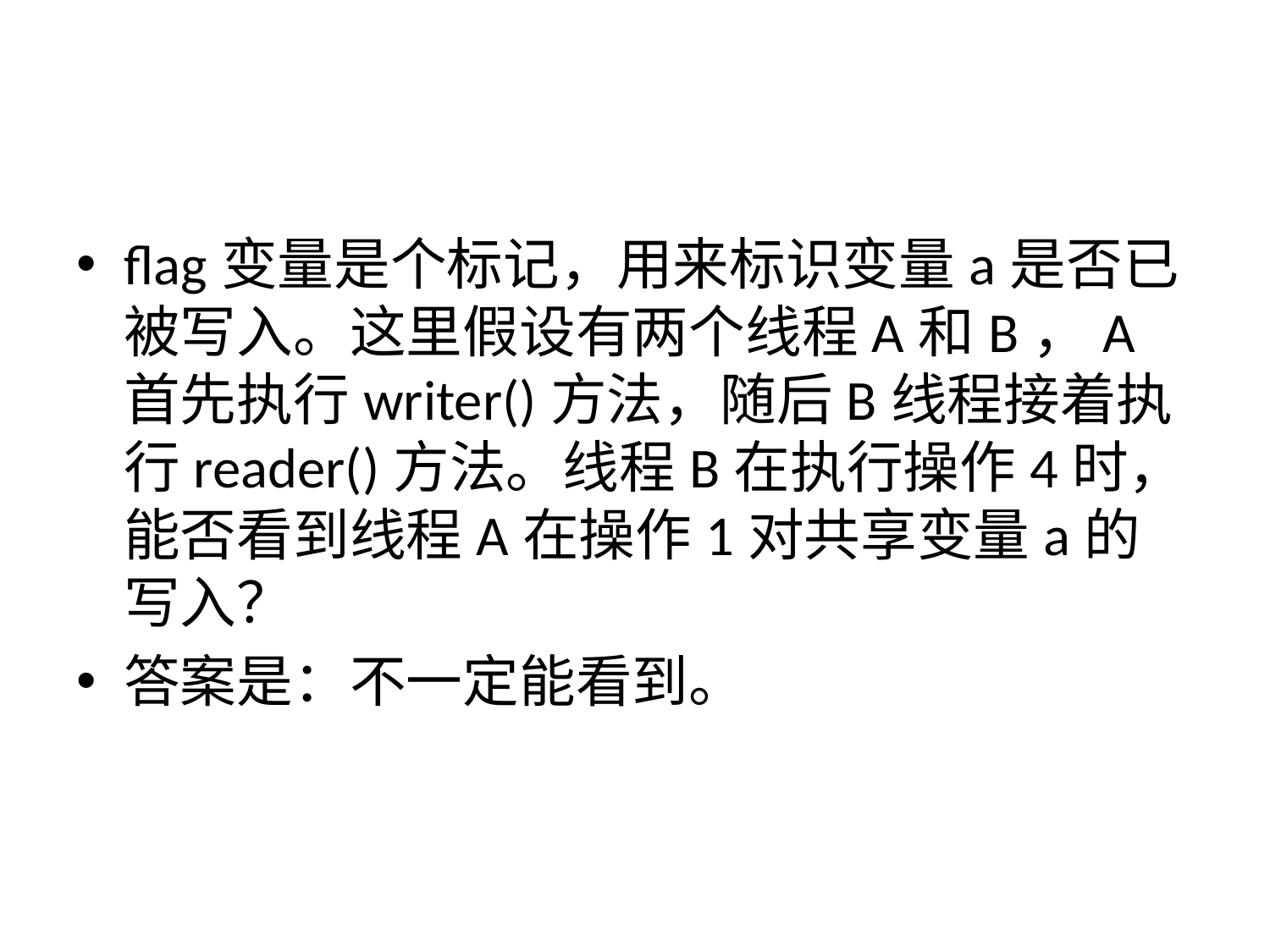

#
flag变量是个标记，用来标识变量a是否已被写入。这里假设有两个线程A和B，A首先执行writer()方法，随后B线程接着执行reader()方法。线程B在执行操作4时，能否看到线程A在操作1对共享变量a的写入？
答案是：不一定能看到。